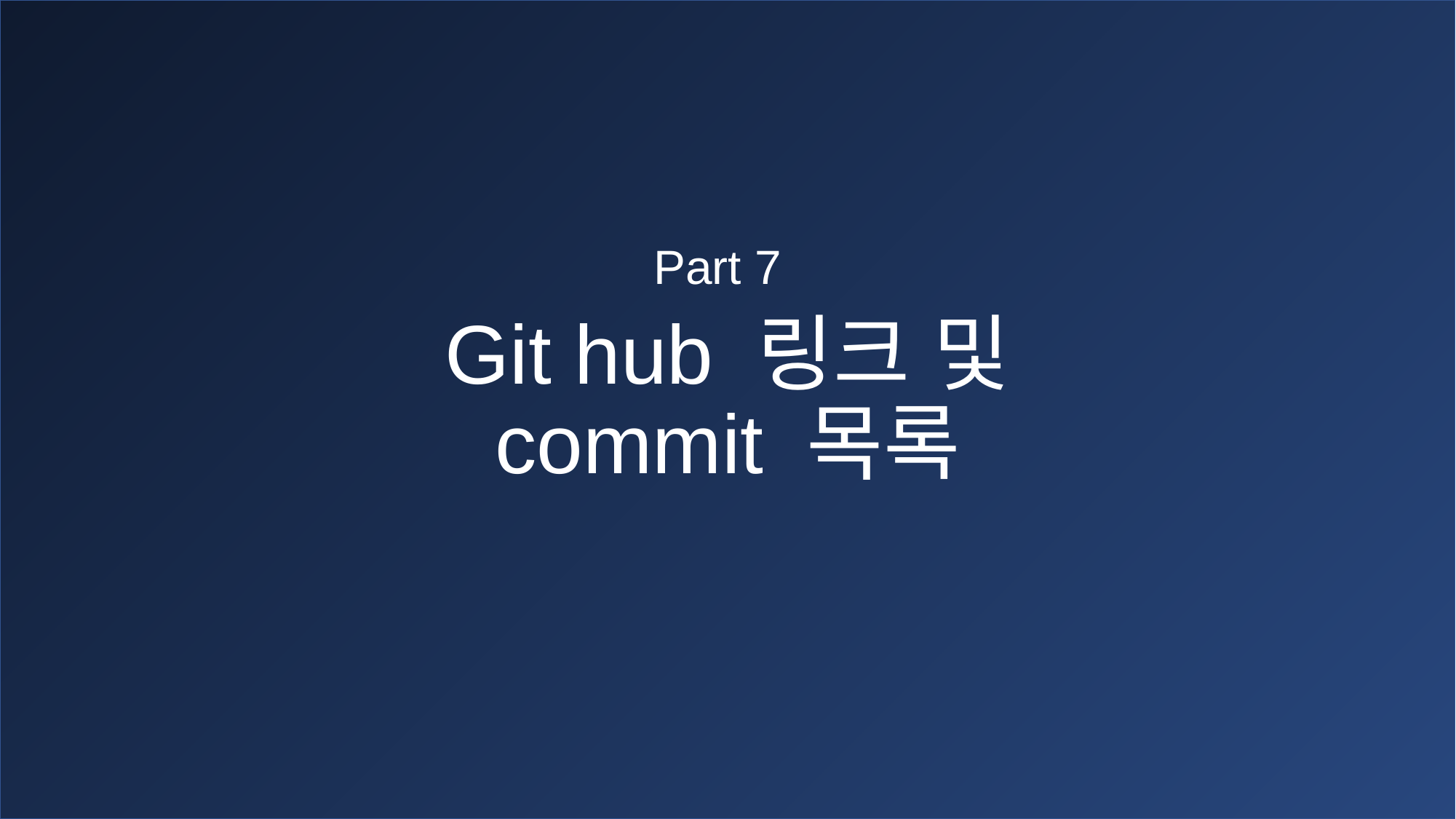

Part 7
# Git hub 링크 및 commit 목록